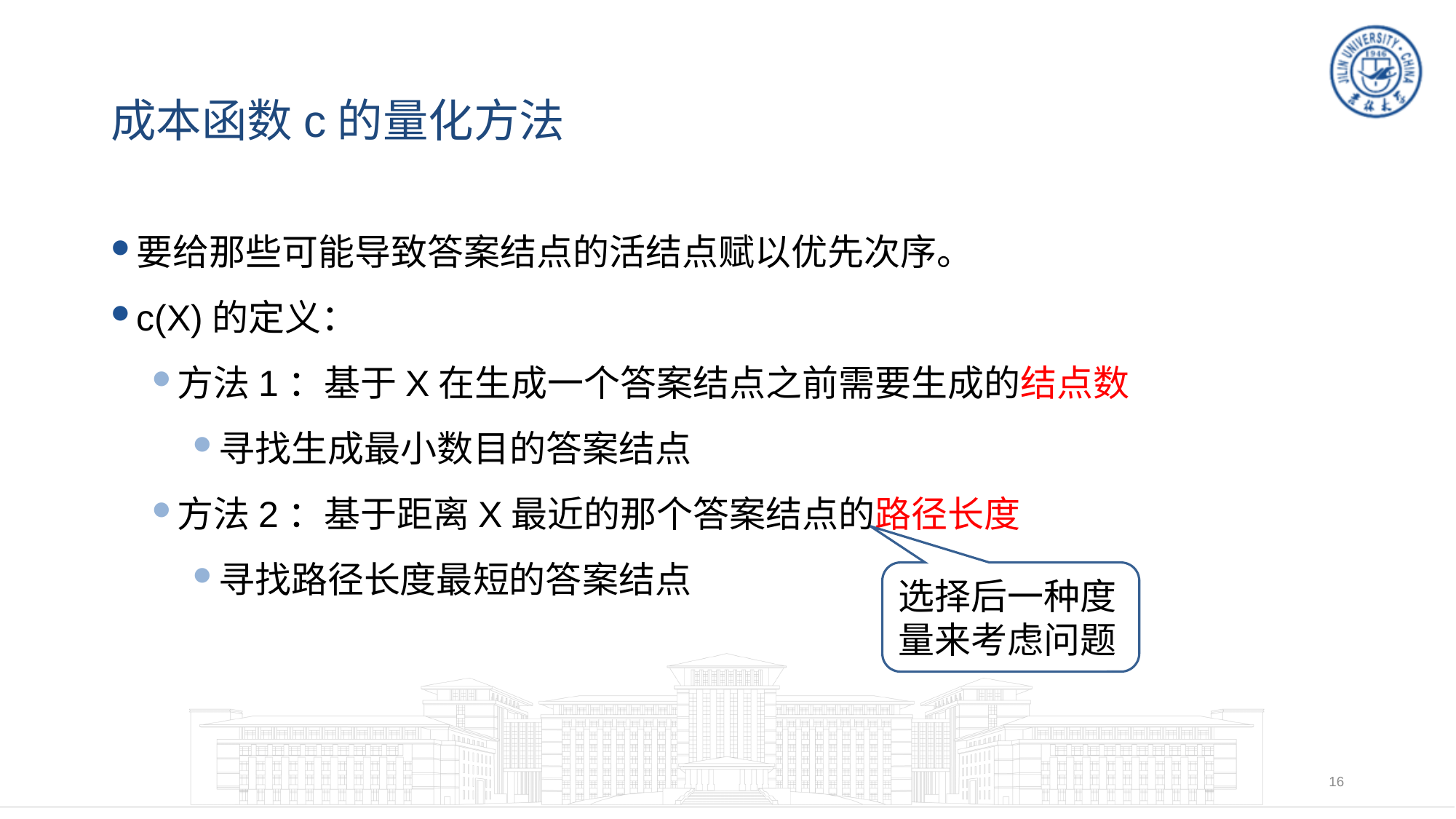

# 成本函数c的量化方法
要给那些可能导致答案结点的活结点赋以优先次序。
c(X)的定义：
方法1：基于X在生成一个答案结点之前需要生成的结点数
寻找生成最小数目的答案结点
方法2：基于距离X最近的那个答案结点的路径长度
寻找路径长度最短的答案结点

选择后一种度量来考虑问题
16